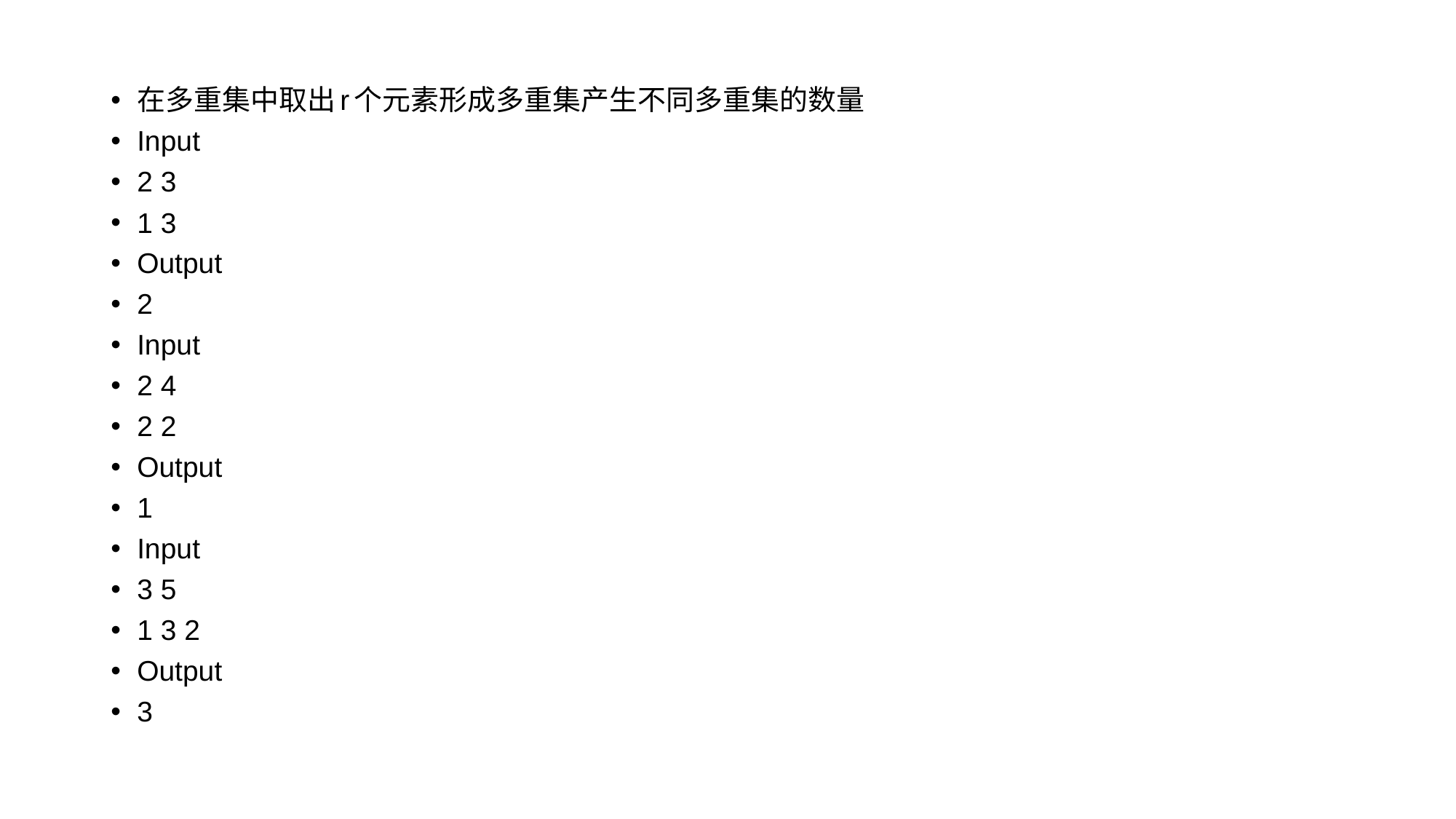

在多重集中取出r个元素形成多重集产生不同多重集的数量
Input
2 3
1 3
Output
2
Input
2 4
2 2
Output
1
Input
3 5
1 3 2
Output
3